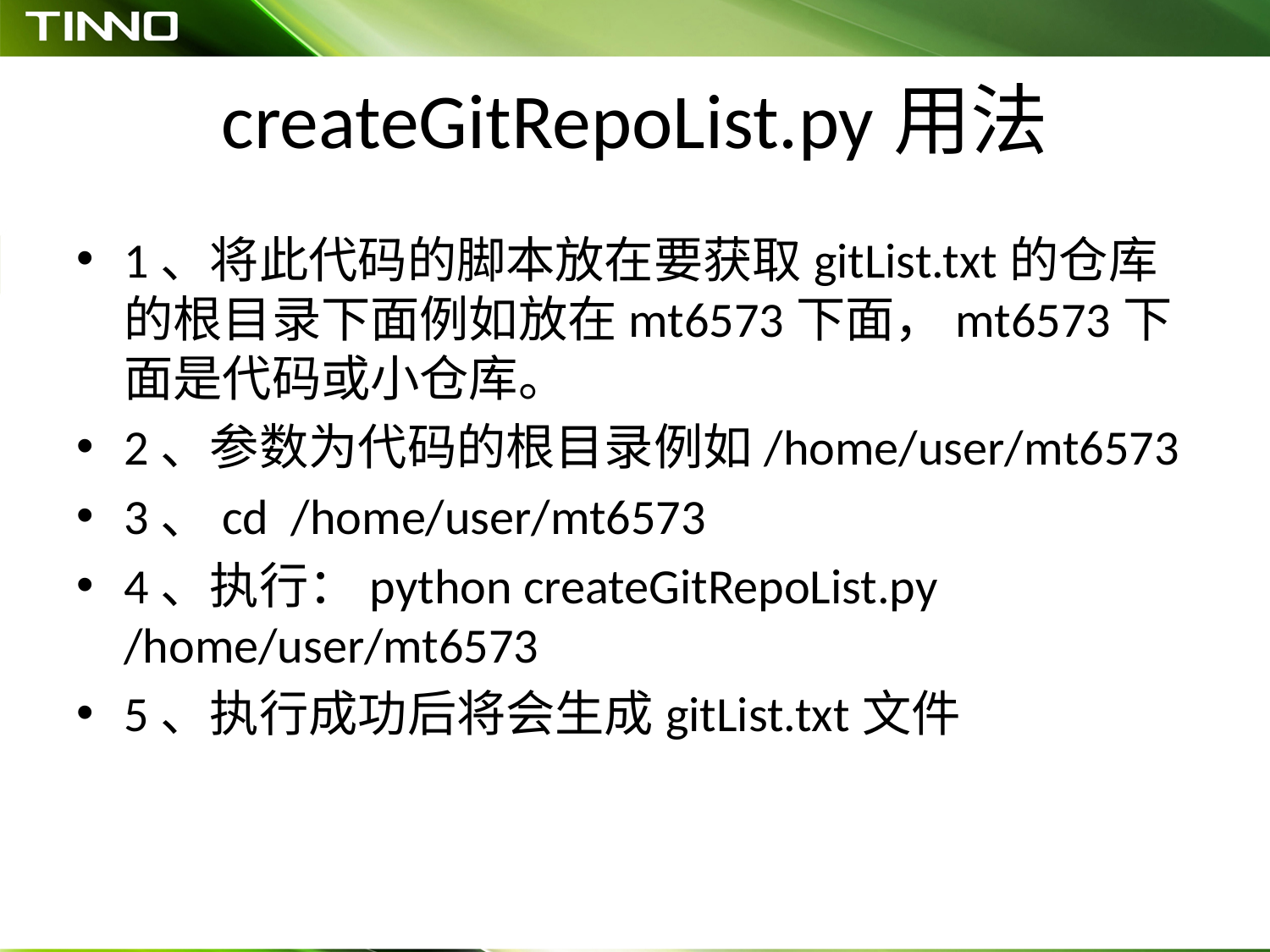

# createGitRepoList.py用法
1、将此代码的脚本放在要获取gitList.txt的仓库的根目录下面例如放在mt6573下面，mt6573下面是代码或小仓库。
2、参数为代码的根目录例如/home/user/mt6573
3、cd  /home/user/mt6573
4、执行：python createGitRepoList.py /home/user/mt6573
5、执行成功后将会生成gitList.txt文件